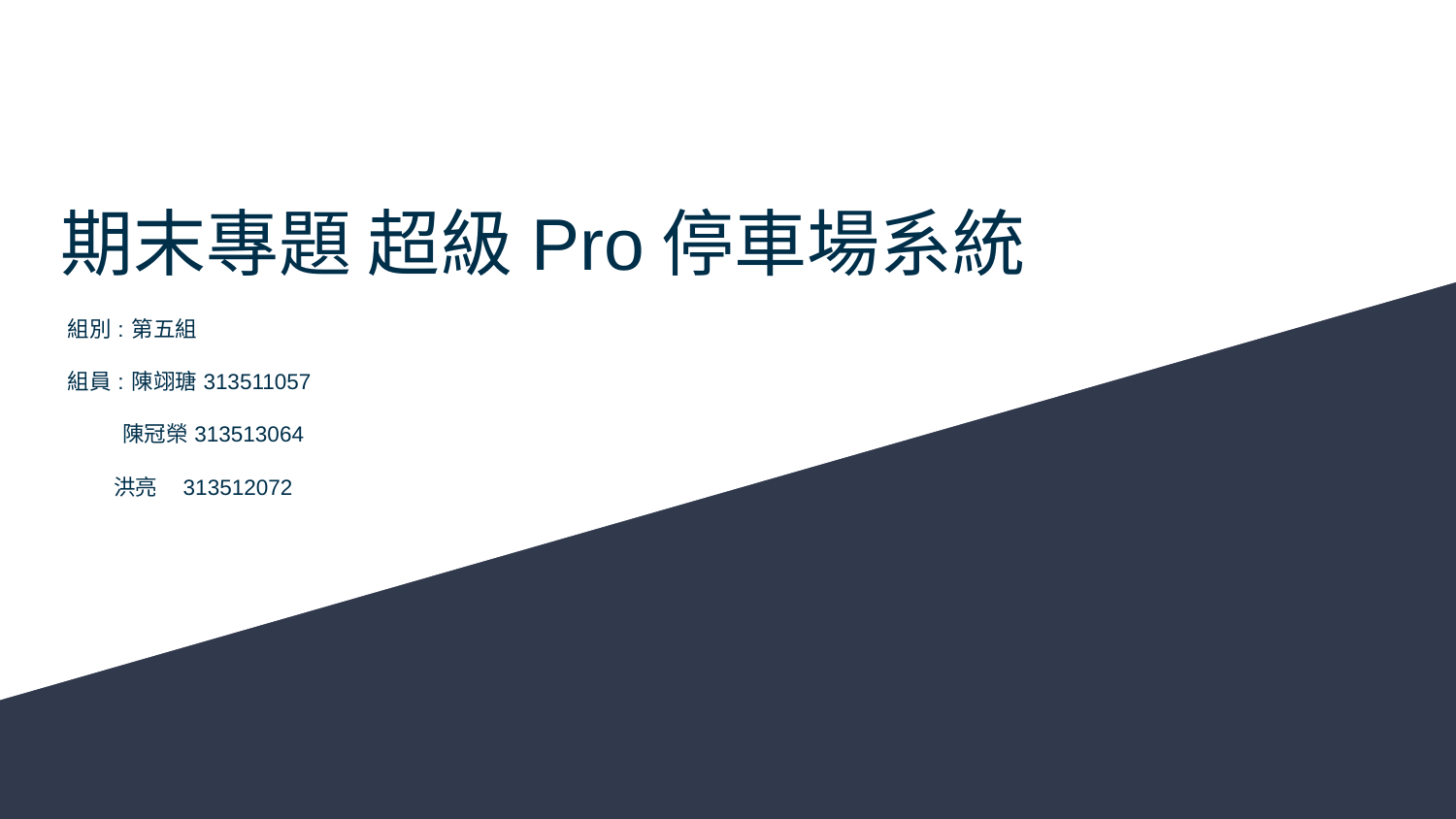

# 期末專題 超級Pro停車場系統
組別 : 第五組

組員 : 陳翊瑭 313511057

           陳冠榮 313513064

                       洪亮     313512072